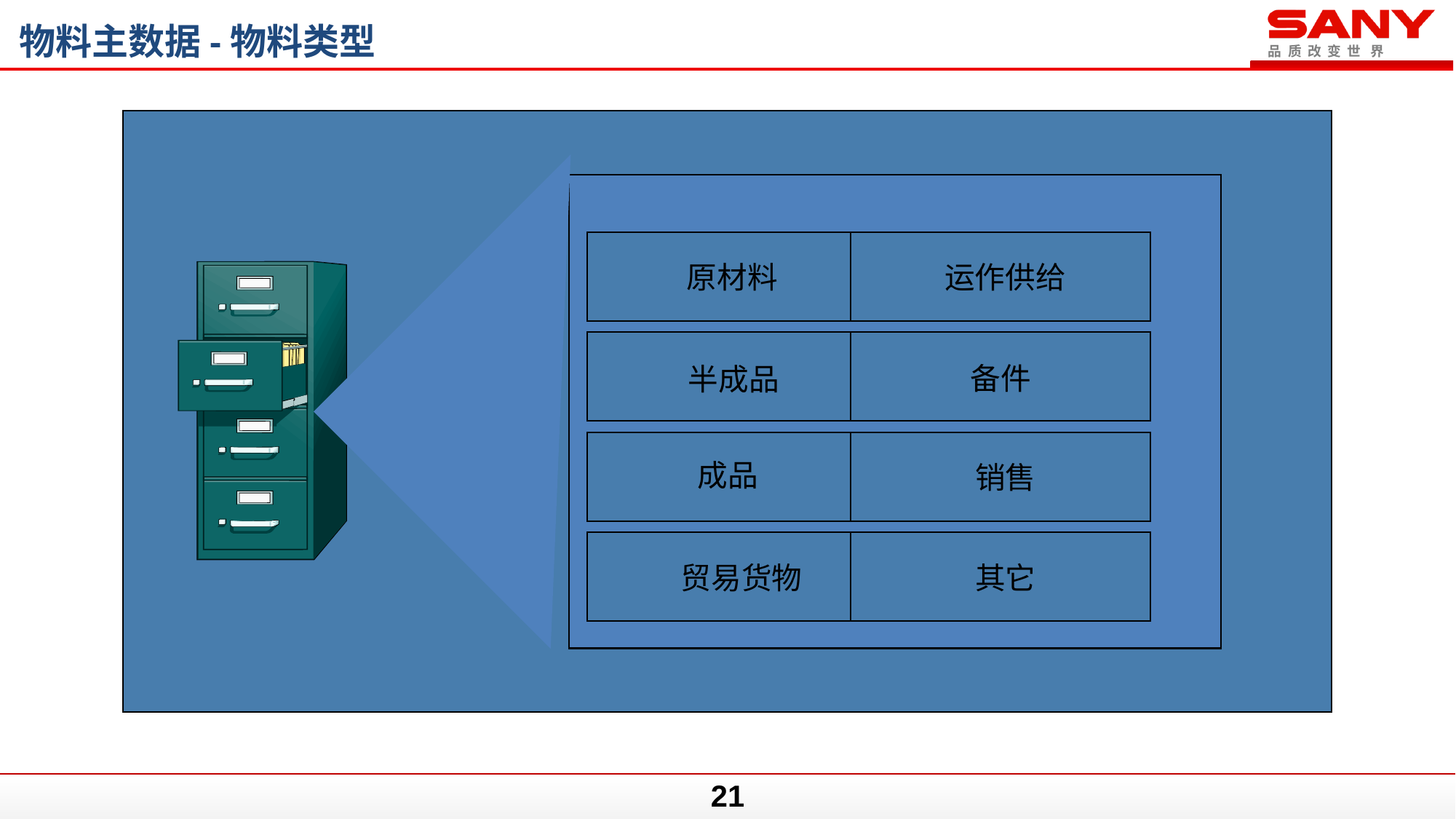

物料主数据-物料类型

原材料
运作供给

备件
半成品

成品
销售

贸易货物
其它